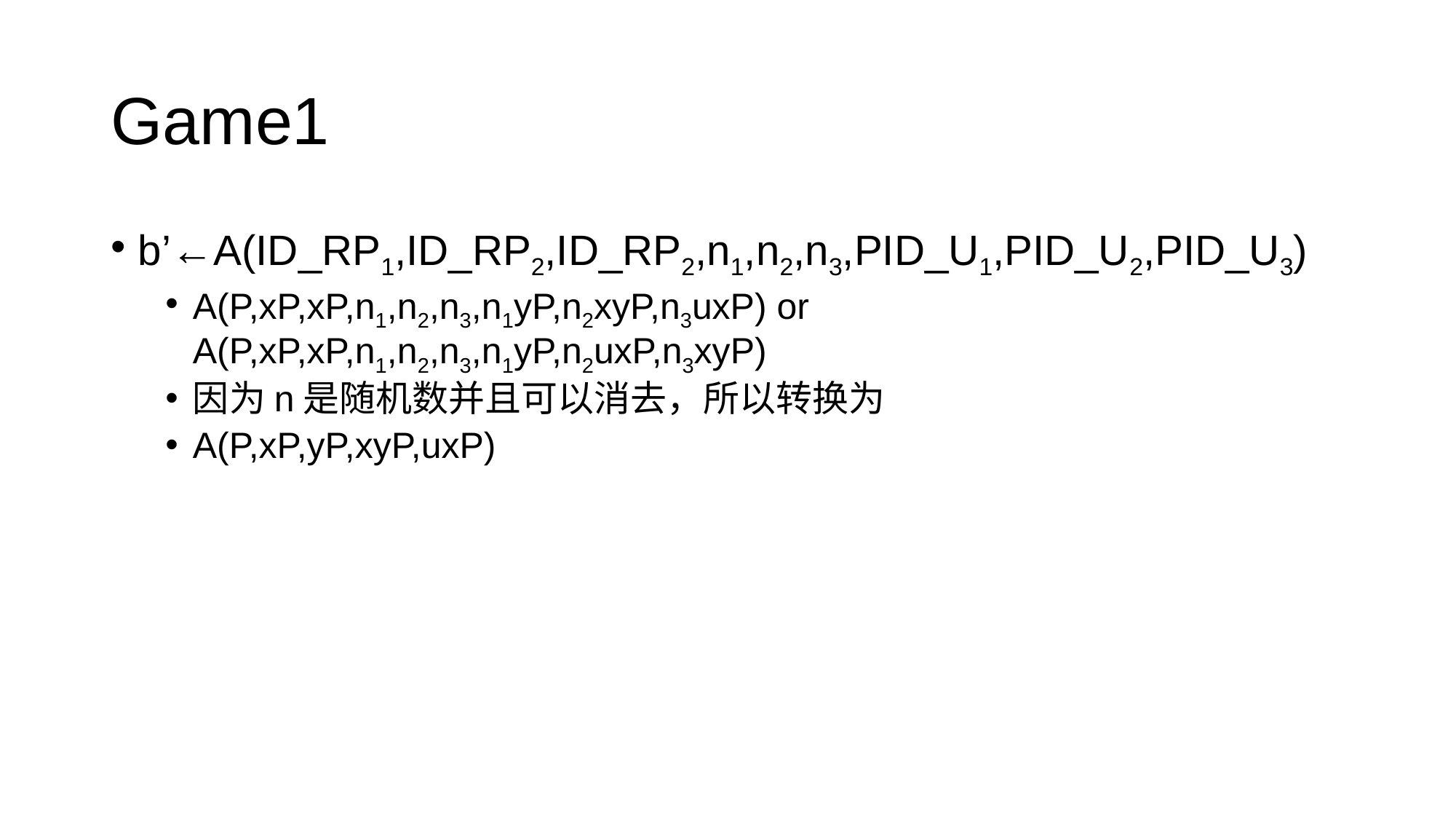

# Game1
b’←A(ID_RP1,ID_RP2,ID_RP2,n1,n2,n3,PID_U1,PID_U2,PID_U3)
A(P,xP,xP,n1,n2,n3,n1yP,n2xyP,n3uxP) or A(P,xP,xP,n1,n2,n3,n1yP,n2uxP,n3xyP)
因为n是随机数并且可以消去，所以转换为
A(P,xP,yP,xyP,uxP)